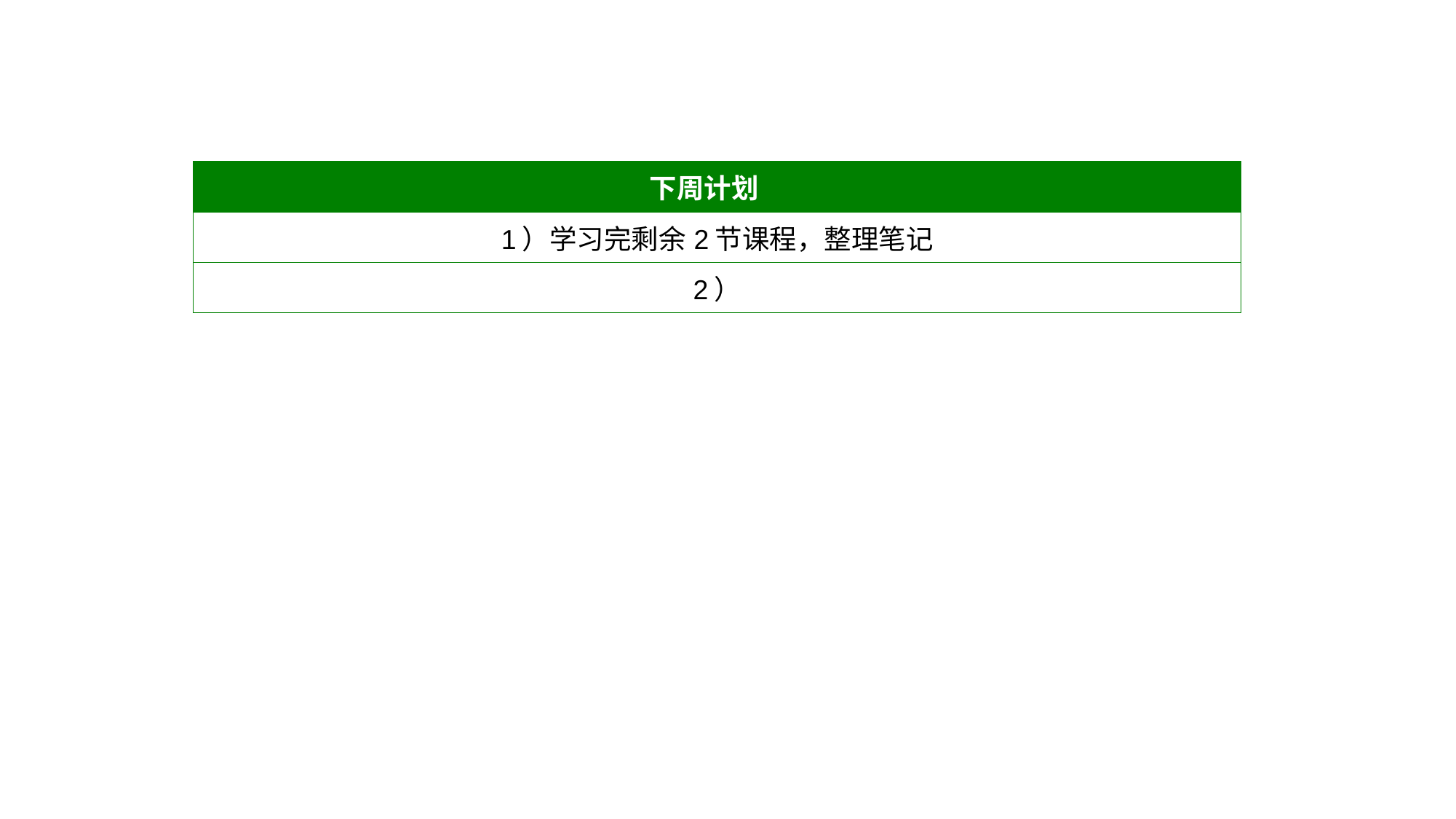

|  | 下周计划 |  |
| --- | --- | --- |
| 1）学习完剩余2节课程，整理笔记 |  |  |
| 2） |  |  |